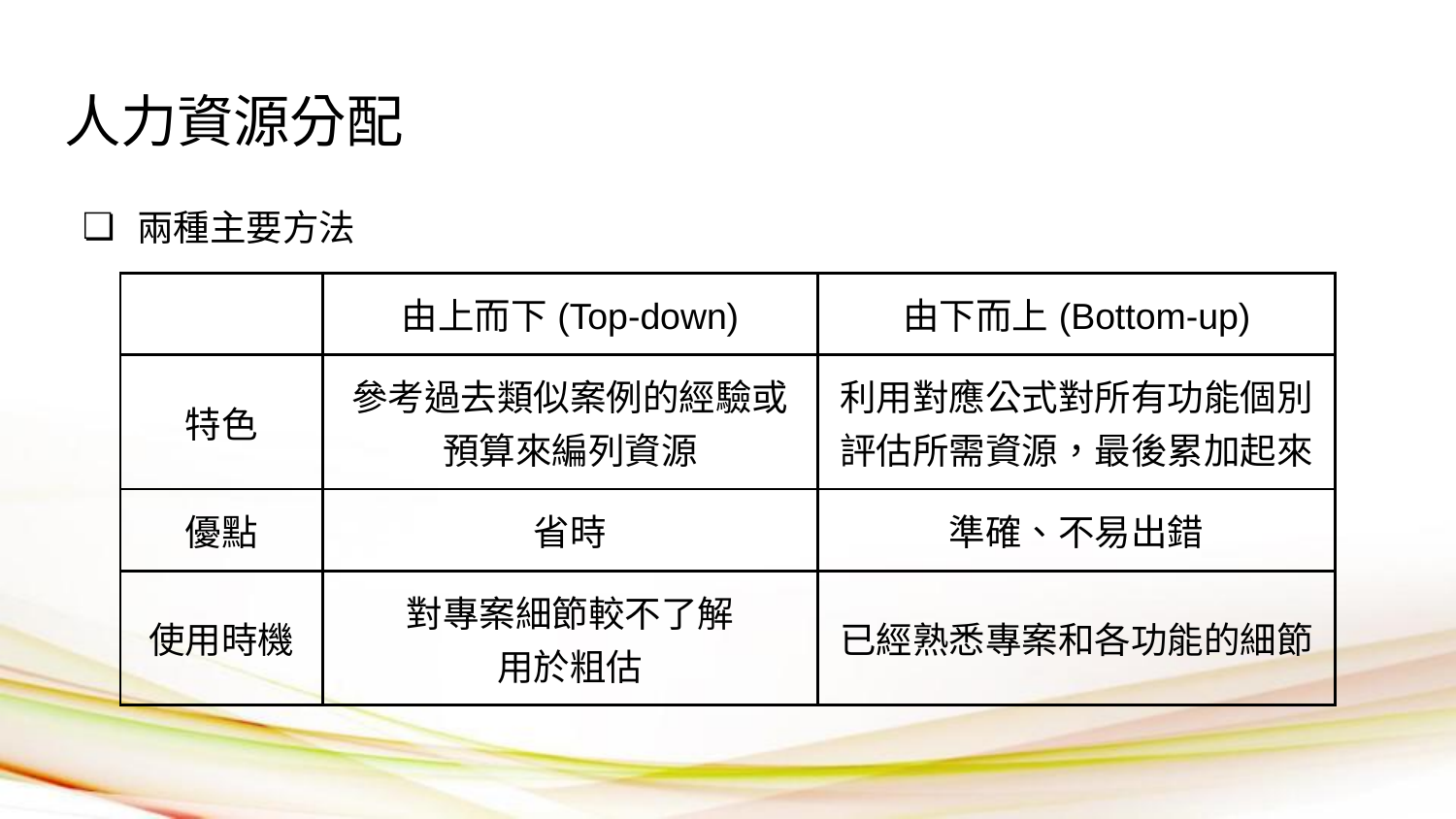

# 人力資源分配

兩種主要方法

|  | 由上而下(Top-down) | 由下而上(Bottom-up) |
| --- | --- | --- |
| 特色 | 參考過去類似案例的經驗或預算來編列資源 | 利用對應公式對所有功能個別評估所需資源，最後累加起來 |
| 優點 | 省時 | 準確、不易出錯 |
| 使用時機 | 對專案細節較不了解 用於粗估 | 已經熟悉專案和各功能的細節 |